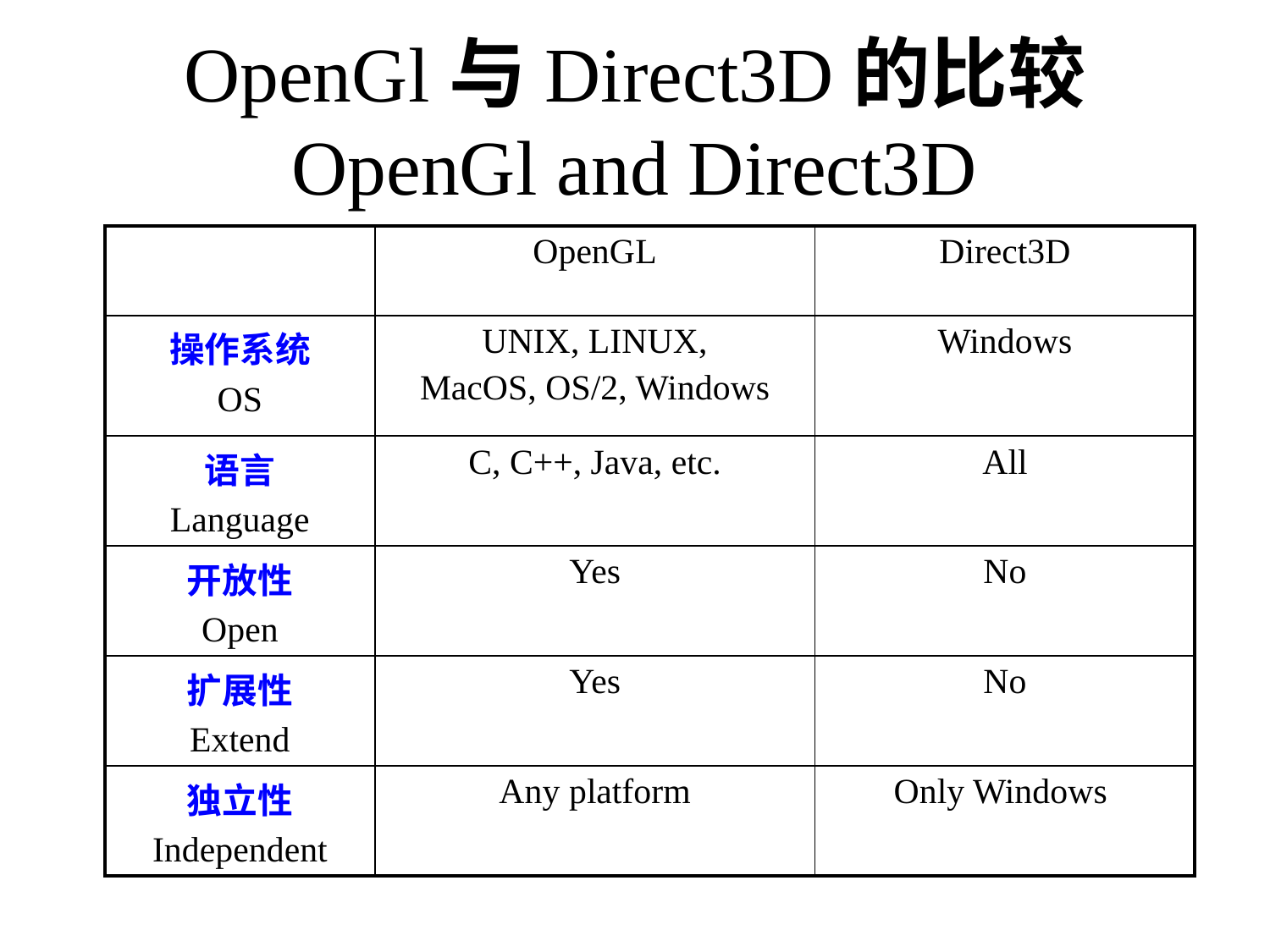

# OpenGl与Direct3D的比较 OpenGl and Direct3D
|  | OpenGL | Direct3D |
| --- | --- | --- |
| 操作系统 OS | UNIX, LINUX, MacOS, OS/2, Windows | Windows |
| 语言 Language | C, C++, Java, etc. | All |
| 开放性 Open | Yes | No |
| 扩展性 Extend | Yes | No |
| 独立性 Independent | Any platform | Only Windows |